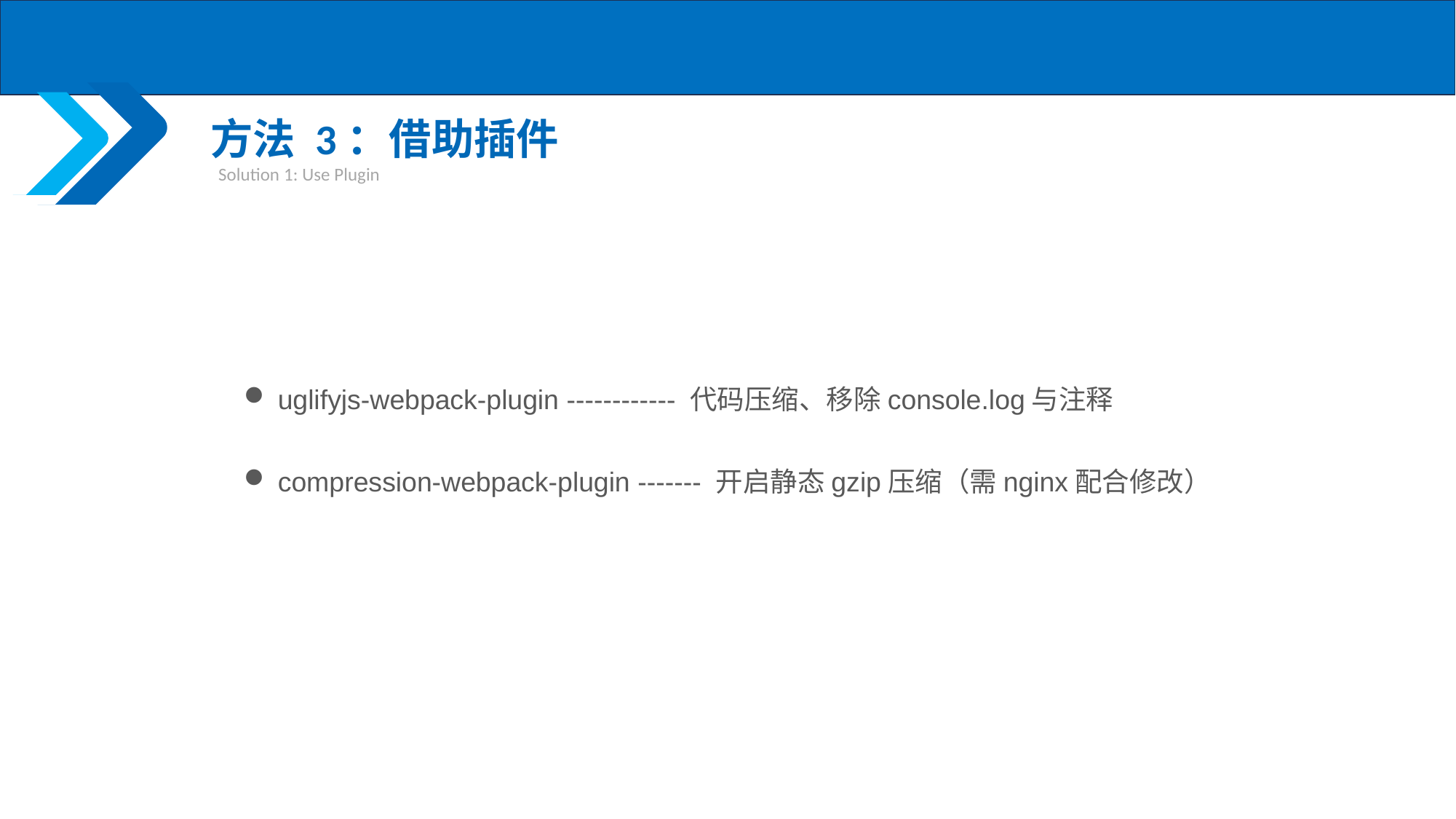

方法 3：借助插件
Solution 1: Use Plugin
uglifyjs-webpack-plugin ------------ 代码压缩、移除console.log与注释
compression-webpack-plugin ------- 开启静态gzip压缩（需nginx配合修改）